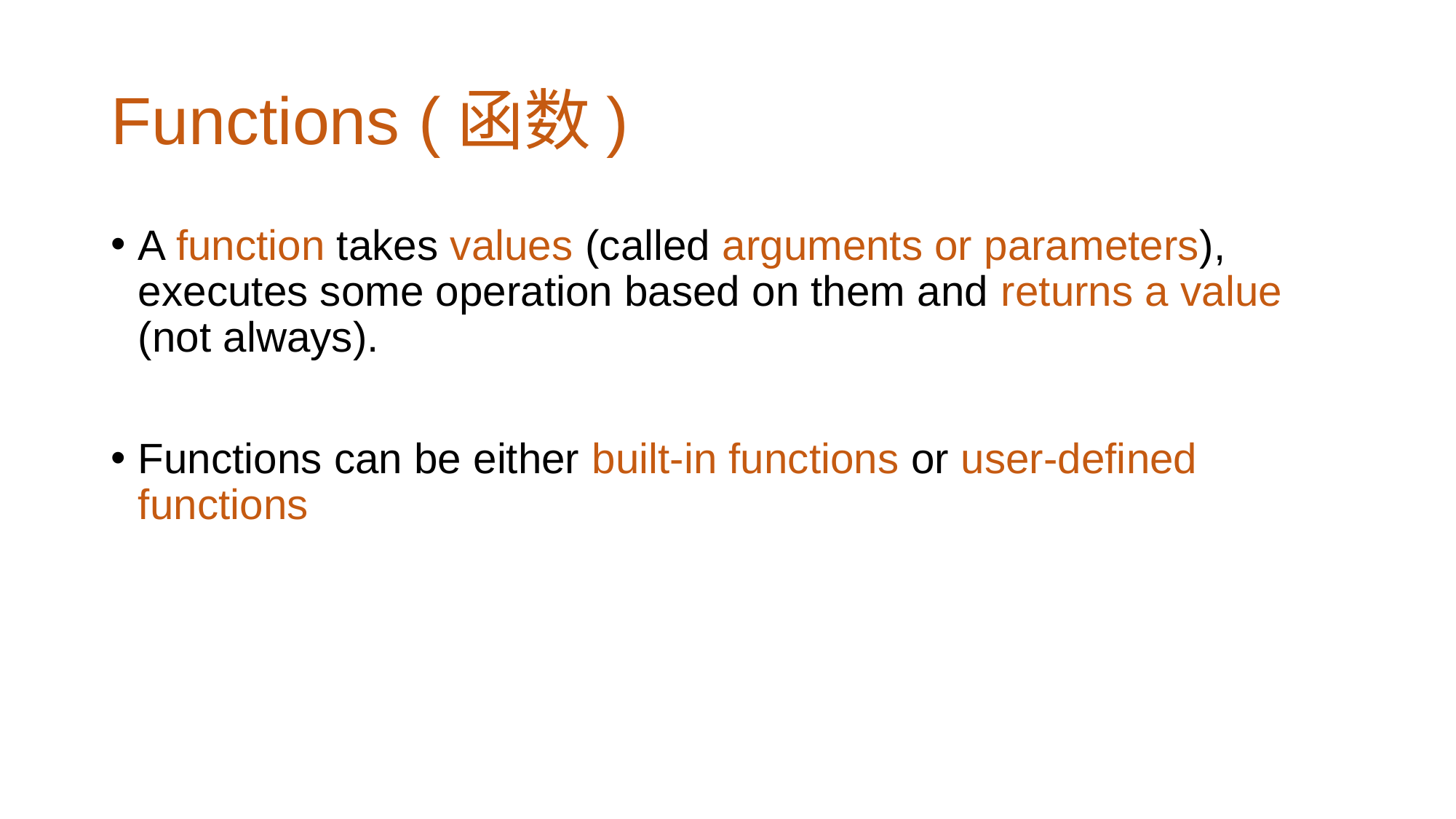

# Functions (函数)
A function takes values (called arguments or parameters), executes some operation based on them and returns a value (not always).

Functions can be either built-in functions or user-defined functions